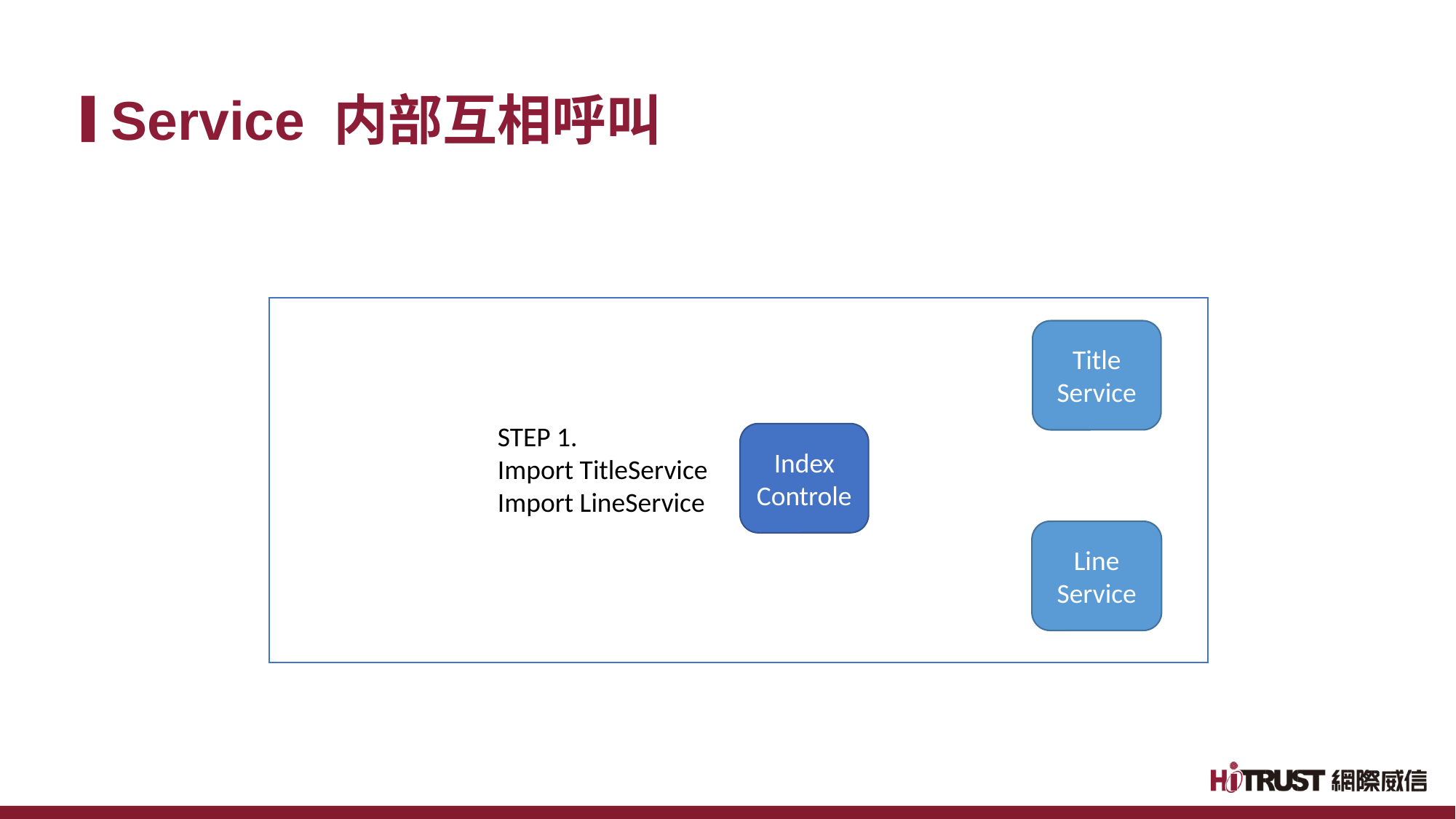

# Service 内部互相呼叫

Title Service
STEP 1.
Import TitleService
Import LineService
Index Controle
Line Service